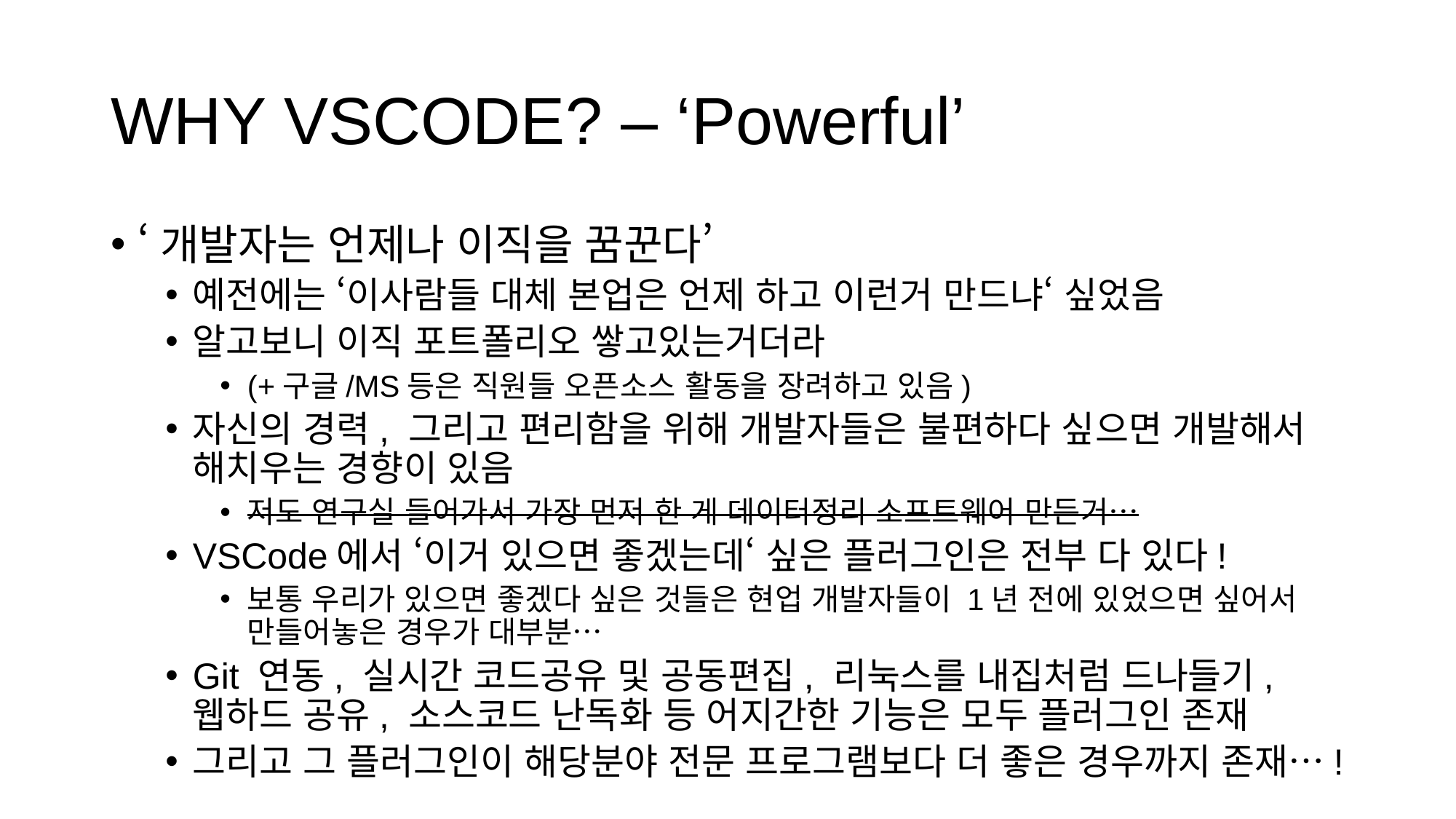

# WHY VSCODE? – ‘Powerful’
‘개발자는 언제나 이직을 꿈꾼다’
예전에는 ‘이사람들 대체 본업은 언제 하고 이런거 만드냐‘ 싶었음
알고보니 이직 포트폴리오 쌓고있는거더라
(+구글/MS등은 직원들 오픈소스 활동을 장려하고 있음)
자신의 경력, 그리고 편리함을 위해 개발자들은 불편하다 싶으면 개발해서 해치우는 경향이 있음
저도 연구실 들어가서 가장 먼저 한 게 데이터정리 소프트웨어 만든거…
VSCode에서 ‘이거 있으면 좋겠는데‘ 싶은 플러그인은 전부 다 있다!
보통 우리가 있으면 좋겠다 싶은 것들은 현업 개발자들이 1년 전에 있었으면 싶어서 만들어놓은 경우가 대부분…
Git 연동, 실시간 코드공유 및 공동편집, 리눅스를 내집처럼 드나들기, 웹하드 공유, 소스코드 난독화 등 어지간한 기능은 모두 플러그인 존재
그리고 그 플러그인이 해당분야 전문 프로그램보다 더 좋은 경우까지 존재…!